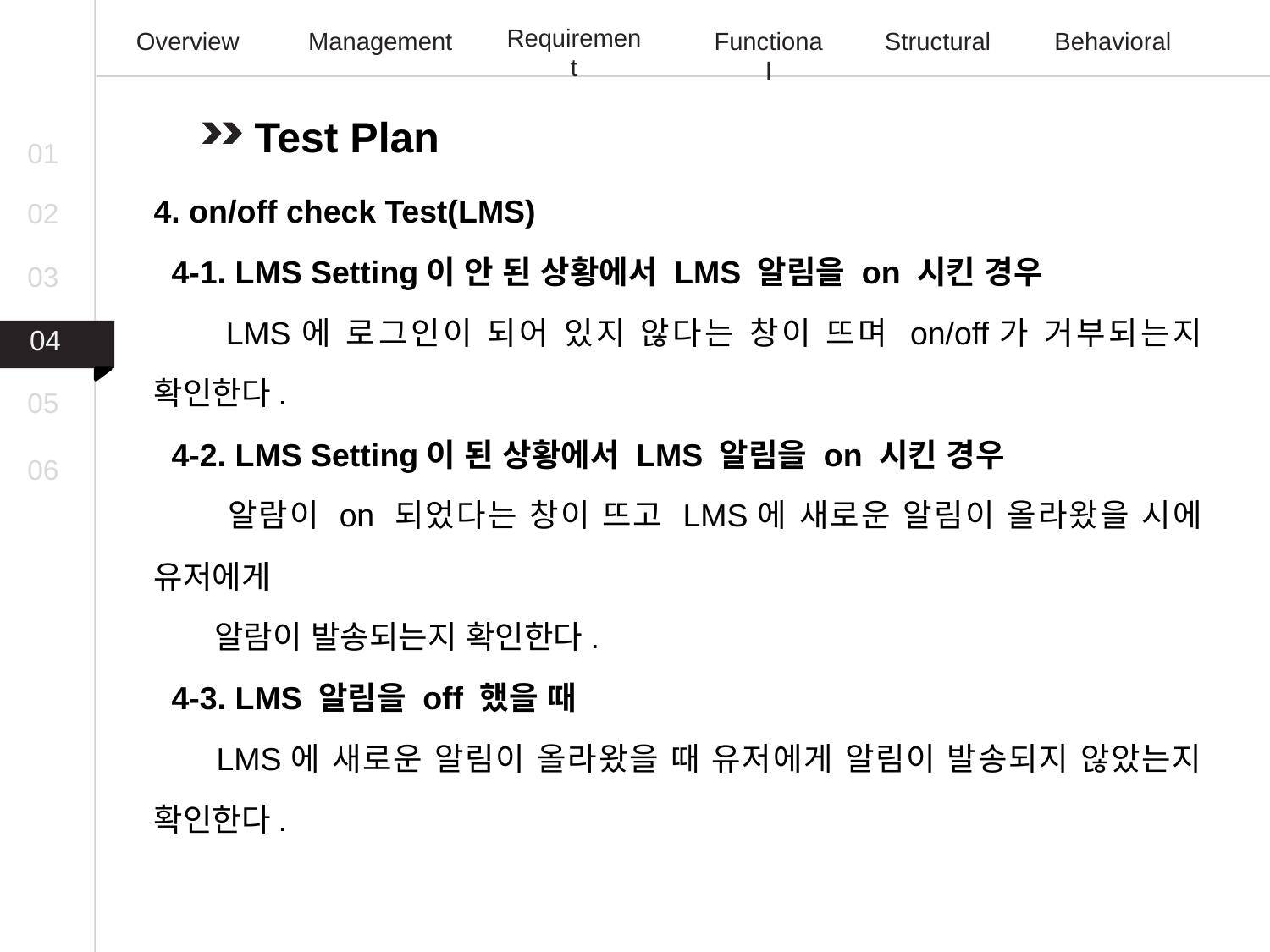

Requirement
Overview
Management
Functional
Structural
Behavioral
Test Plan

01
4. on/off check Test(LMS)
  4-1. LMS Setting이 안 된 상황에서 LMS 알림을 on 시킨 경우
      LMS에 로그인이 되어 있지 않다는 창이 뜨며 on/off가 거부되는지 확인한다.
  4-2. LMS Setting이 된 상황에서 LMS 알림을 on 시킨 경우
      알람이 on 되었다는 창이 뜨고 LMS에 새로운 알림이 올라왔을 시에 유저에게
      알람이 발송되는지 확인한다.
  4-3. LMS 알림을 off 했을 때
      LMS에 새로운 알림이 올라왔을 때 유저에게 알림이 발송되지 않았는지 확인한다.
02
03
04

05
06